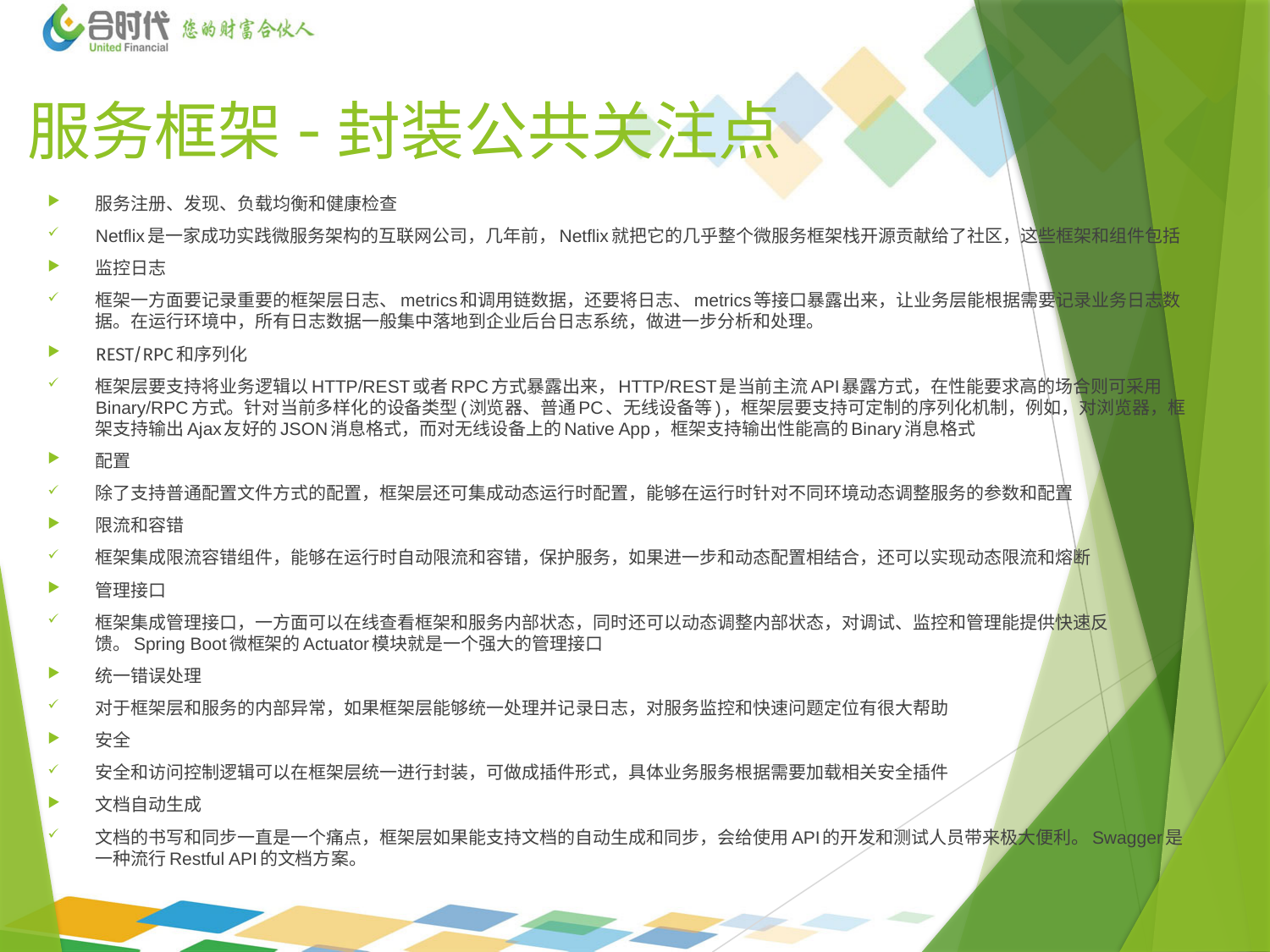

# 服务框架-封装公共关注点
服务注册、发现、负载均衡和健康检查
Netflix是一家成功实践微服务架构的互联网公司，几年前，Netflix就把它的几乎整个微服务框架栈开源贡献给了社区，这些框架和组件包括
监控日志
框架一方面要记录重要的框架层日志、metrics和调用链数据，还要将日志、metrics等接口暴露出来，让业务层能根据需要记录业务日志数据。在运行环境中，所有日志数据一般集中落地到企业后台日志系统，做进一步分析和处理。
REST/RPC和序列化
框架层要支持将业务逻辑以HTTP/REST或者RPC方式暴露出来，HTTP/REST是当前主流API暴露方式，在性能要求高的场合则可采用Binary/RPC方式。针对当前多样化的设备类型(浏览器、普通PC、无线设备等)，框架层要支持可定制的序列化机制，例如，对浏览器，框架支持输出Ajax友好的JSON消息格式，而对无线设备上的Native App，框架支持输出性能高的Binary消息格式
配置
除了支持普通配置文件方式的配置，框架层还可集成动态运行时配置，能够在运行时针对不同环境动态调整服务的参数和配置
限流和容错
框架集成限流容错组件，能够在运行时自动限流和容错，保护服务，如果进一步和动态配置相结合，还可以实现动态限流和熔断
管理接口
框架集成管理接口，一方面可以在线查看框架和服务内部状态，同时还可以动态调整内部状态，对调试、监控和管理能提供快速反馈。Spring Boot微框架的Actuator模块就是一个强大的管理接口
统一错误处理
对于框架层和服务的内部异常，如果框架层能够统一处理并记录日志，对服务监控和快速问题定位有很大帮助
安全
安全和访问控制逻辑可以在框架层统一进行封装，可做成插件形式，具体业务服务根据需要加载相关安全插件
文档自动生成
文档的书写和同步一直是一个痛点，框架层如果能支持文档的自动生成和同步，会给使用API的开发和测试人员带来极大便利。Swagger是一种流行Restful API的文档方案。